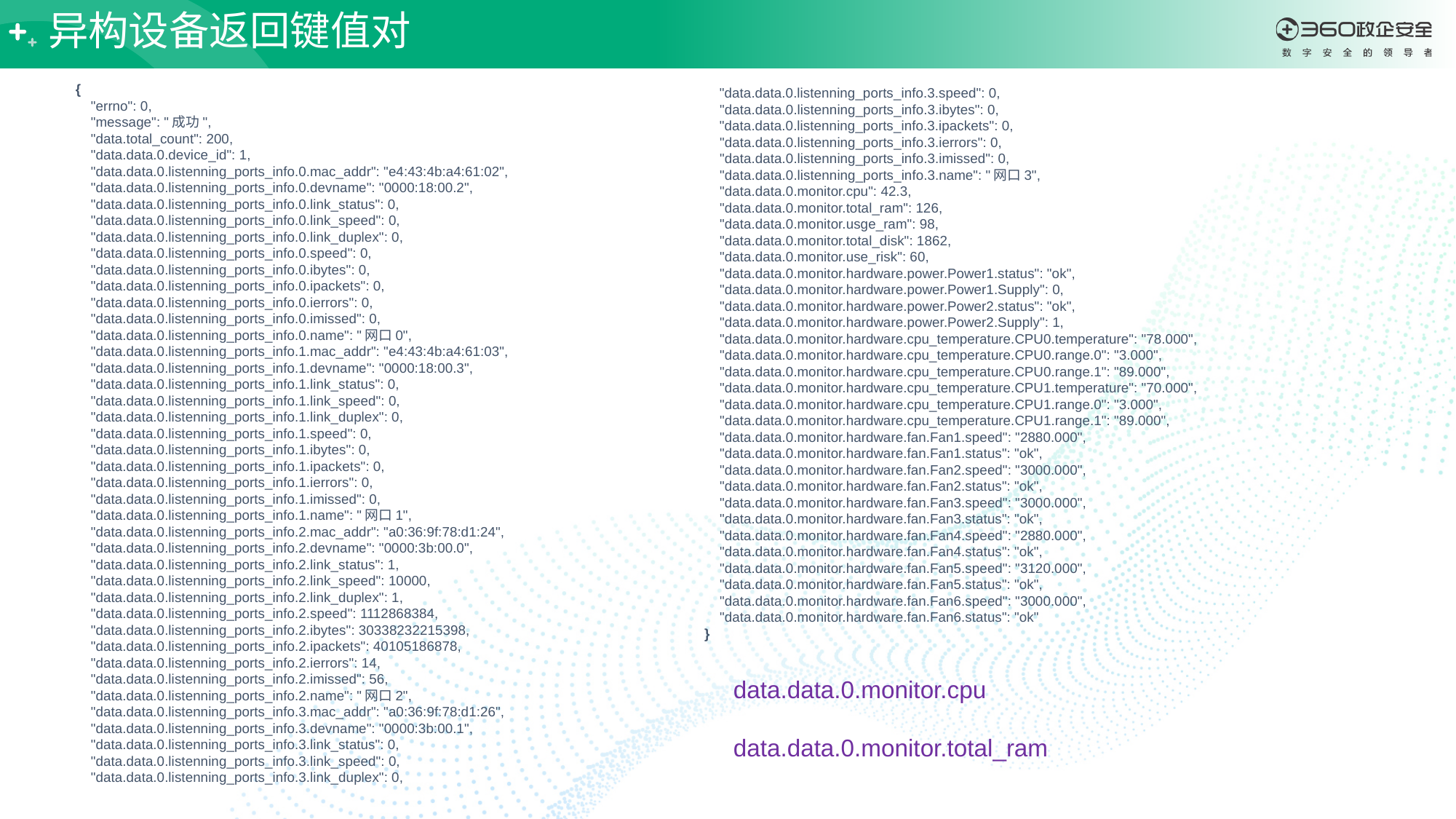

异构设备返回键值对
{
    "errno": 0,
    "message": "成功",
    "data.total_count": 200,
    "data.data.0.device_id": 1,
    "data.data.0.listenning_ports_info.0.mac_addr": "e4:43:4b:a4:61:02",
    "data.data.0.listenning_ports_info.0.devname": "0000:18:00.2",
    "data.data.0.listenning_ports_info.0.link_status": 0,
    "data.data.0.listenning_ports_info.0.link_speed": 0,
    "data.data.0.listenning_ports_info.0.link_duplex": 0,
    "data.data.0.listenning_ports_info.0.speed": 0,
    "data.data.0.listenning_ports_info.0.ibytes": 0,
    "data.data.0.listenning_ports_info.0.ipackets": 0,
    "data.data.0.listenning_ports_info.0.ierrors": 0,
    "data.data.0.listenning_ports_info.0.imissed": 0,
    "data.data.0.listenning_ports_info.0.name": "网口0",
    "data.data.0.listenning_ports_info.1.mac_addr": "e4:43:4b:a4:61:03",
    "data.data.0.listenning_ports_info.1.devname": "0000:18:00.3",
    "data.data.0.listenning_ports_info.1.link_status": 0,
    "data.data.0.listenning_ports_info.1.link_speed": 0,
    "data.data.0.listenning_ports_info.1.link_duplex": 0,
    "data.data.0.listenning_ports_info.1.speed": 0,
    "data.data.0.listenning_ports_info.1.ibytes": 0,
    "data.data.0.listenning_ports_info.1.ipackets": 0,
    "data.data.0.listenning_ports_info.1.ierrors": 0,
    "data.data.0.listenning_ports_info.1.imissed": 0,
    "data.data.0.listenning_ports_info.1.name": "网口1",
    "data.data.0.listenning_ports_info.2.mac_addr": "a0:36:9f:78:d1:24",
    "data.data.0.listenning_ports_info.2.devname": "0000:3b:00.0",
    "data.data.0.listenning_ports_info.2.link_status": 1,
    "data.data.0.listenning_ports_info.2.link_speed": 10000,
    "data.data.0.listenning_ports_info.2.link_duplex": 1,
    "data.data.0.listenning_ports_info.2.speed": 1112868384,
    "data.data.0.listenning_ports_info.2.ibytes": 30338232215398,
    "data.data.0.listenning_ports_info.2.ipackets": 40105186878,
    "data.data.0.listenning_ports_info.2.ierrors": 14,
    "data.data.0.listenning_ports_info.2.imissed": 56,
    "data.data.0.listenning_ports_info.2.name": "网口2",
    "data.data.0.listenning_ports_info.3.mac_addr": "a0:36:9f:78:d1:26",
    "data.data.0.listenning_ports_info.3.devname": "0000:3b:00.1",
    "data.data.0.listenning_ports_info.3.link_status": 0,
    "data.data.0.listenning_ports_info.3.link_speed": 0,
    "data.data.0.listenning_ports_info.3.link_duplex": 0,
    "data.data.0.listenning_ports_info.3.speed": 0,
    "data.data.0.listenning_ports_info.3.ibytes": 0,
    "data.data.0.listenning_ports_info.3.ipackets": 0,
    "data.data.0.listenning_ports_info.3.ierrors": 0,
    "data.data.0.listenning_ports_info.3.imissed": 0,
    "data.data.0.listenning_ports_info.3.name": "网口3",
    "data.data.0.monitor.cpu": 42.3,
    "data.data.0.monitor.total_ram": 126,
    "data.data.0.monitor.usge_ram": 98,
    "data.data.0.monitor.total_disk": 1862,
    "data.data.0.monitor.use_risk": 60,
    "data.data.0.monitor.hardware.power.Power1.status": "ok",
    "data.data.0.monitor.hardware.power.Power1.Supply": 0,
    "data.data.0.monitor.hardware.power.Power2.status": "ok",
    "data.data.0.monitor.hardware.power.Power2.Supply": 1,
    "data.data.0.monitor.hardware.cpu_temperature.CPU0.temperature": "78.000",
    "data.data.0.monitor.hardware.cpu_temperature.CPU0.range.0": "3.000",
    "data.data.0.monitor.hardware.cpu_temperature.CPU0.range.1": "89.000",
    "data.data.0.monitor.hardware.cpu_temperature.CPU1.temperature": "70.000",
    "data.data.0.monitor.hardware.cpu_temperature.CPU1.range.0": "3.000",
    "data.data.0.monitor.hardware.cpu_temperature.CPU1.range.1": "89.000",
    "data.data.0.monitor.hardware.fan.Fan1.speed": "2880.000",
    "data.data.0.monitor.hardware.fan.Fan1.status": "ok",
    "data.data.0.monitor.hardware.fan.Fan2.speed": "3000.000",
    "data.data.0.monitor.hardware.fan.Fan2.status": "ok",
    "data.data.0.monitor.hardware.fan.Fan3.speed": "3000.000",
    "data.data.0.monitor.hardware.fan.Fan3.status": "ok",
    "data.data.0.monitor.hardware.fan.Fan4.speed": "2880.000",
    "data.data.0.monitor.hardware.fan.Fan4.status": "ok",
    "data.data.0.monitor.hardware.fan.Fan5.speed": "3120.000",
    "data.data.0.monitor.hardware.fan.Fan5.status": "ok",
    "data.data.0.monitor.hardware.fan.Fan6.speed": "3000.000",
    "data.data.0.monitor.hardware.fan.Fan6.status": "ok"
}
data.data.0.monitor.cpu

data.data.0.monitor.total_ram